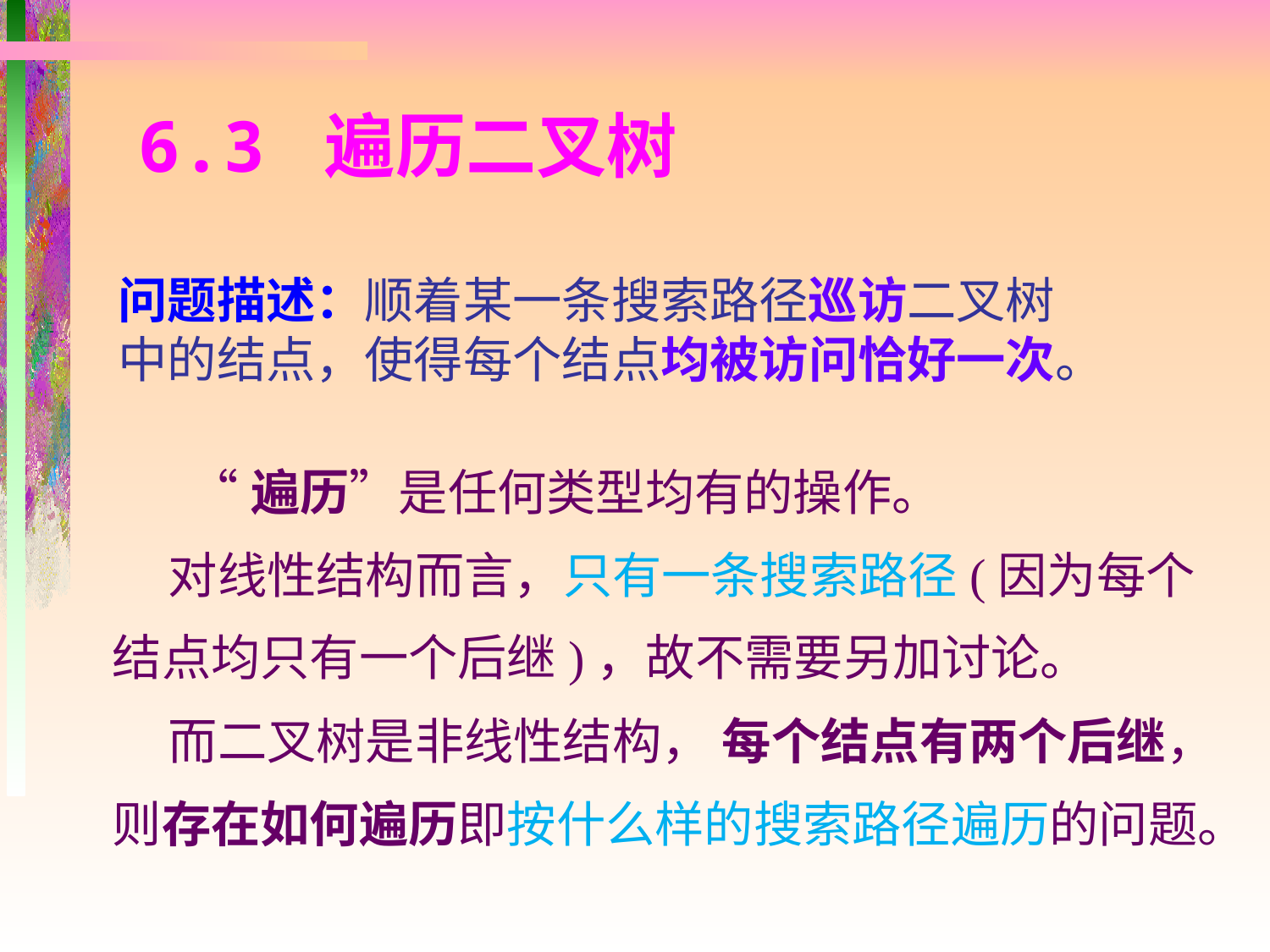

6.3 遍历二叉树
问题描述：顺着某一条搜索路径巡访二叉树中的结点，使得每个结点均被访问恰好一次。
       “遍历”是任何类型均有的操作。
    对线性结构而言，只有一条搜索路径(因为每个结点均只有一个后继)，故不需要另加讨论。
    而二叉树是非线性结构， 每个结点有两个后继，
则存在如何遍历即按什么样的搜索路径遍历的问题。